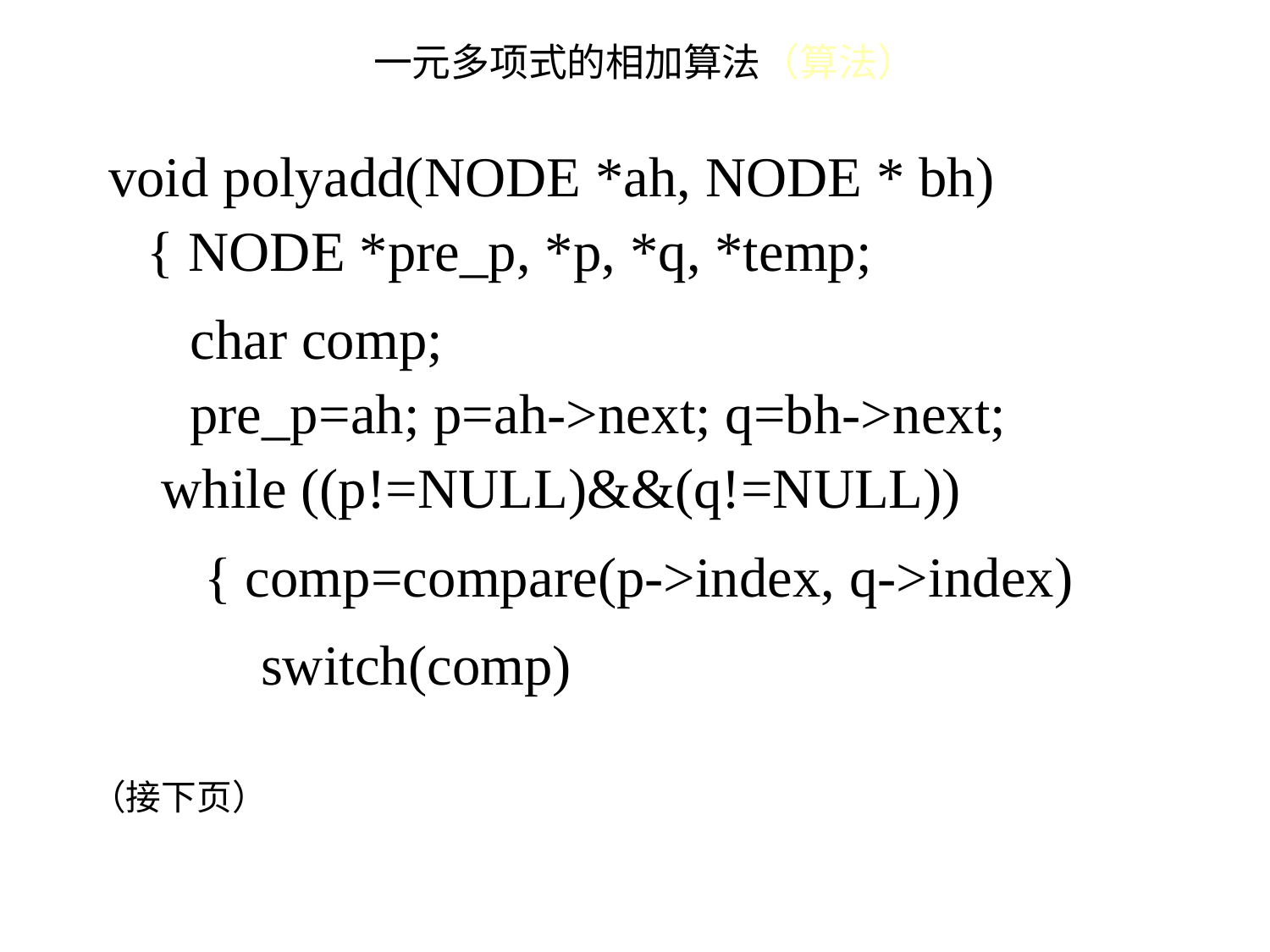

# 一元多项式的相加算法（算法）
  void polyadd(NODE *ah, NODE * bh)
    { NODE *pre_p, *p, *q, *temp;
       char comp;
       pre_p=ah; p=ah->next; q=bh->next;
     while ((p!=NULL)&&(q!=NULL))
        { comp=compare(p->index, q->index)
            switch(comp)
（接下页）